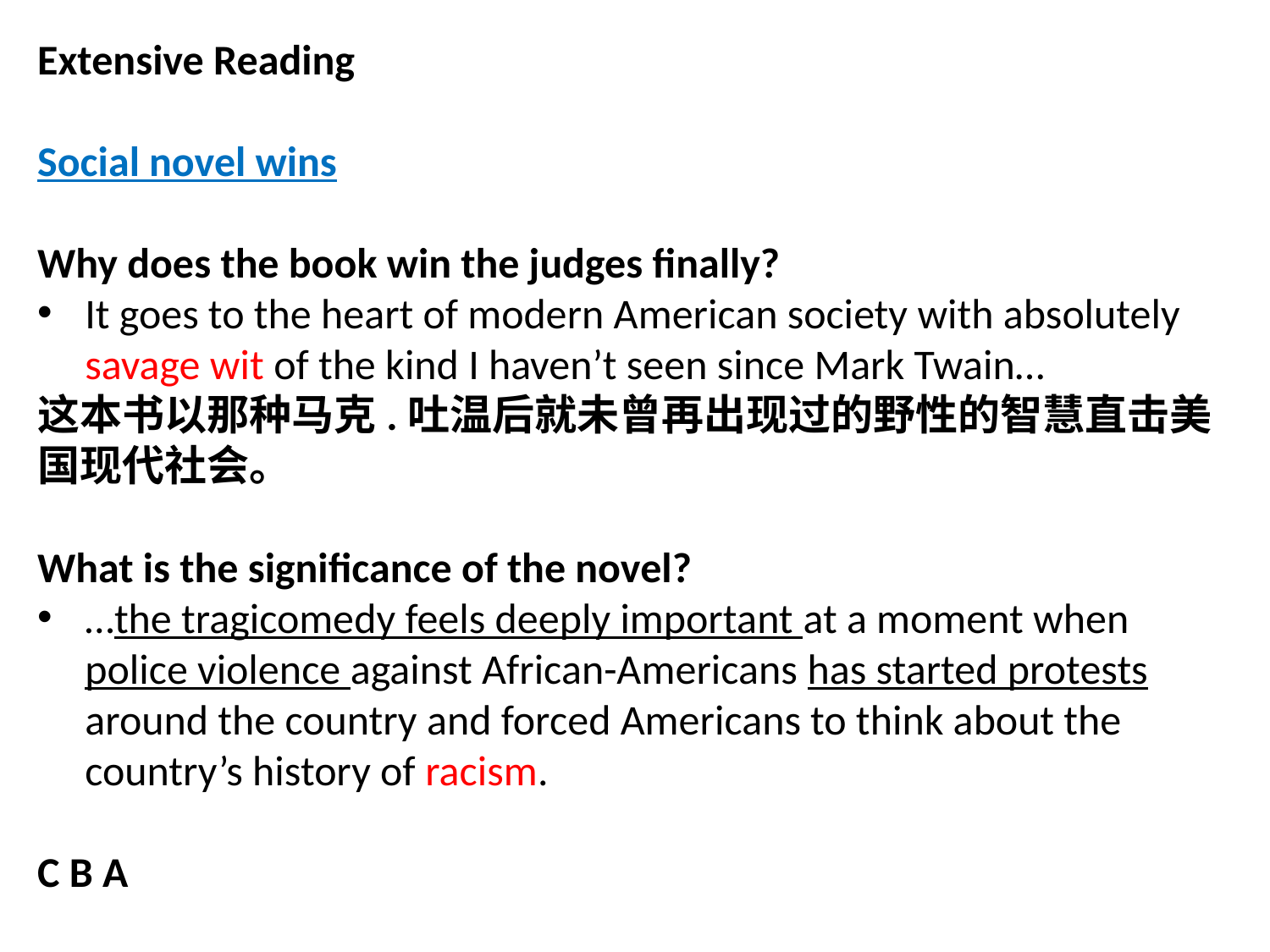

Extensive Reading

Social novel wins

Why does the book win the judges finally?
It goes to the heart of modern American society with absolutely savage wit of the kind I haven’t seen since Mark Twain…
这本书以那种马克.吐温后就未曾再出现过的野性的智慧直击美国现代社会。

What is the significance of the novel?
…the tragicomedy feels deeply important at a moment when police violence against African-Americans has started protests around the country and forced Americans to think about the country’s history of racism.

C B A